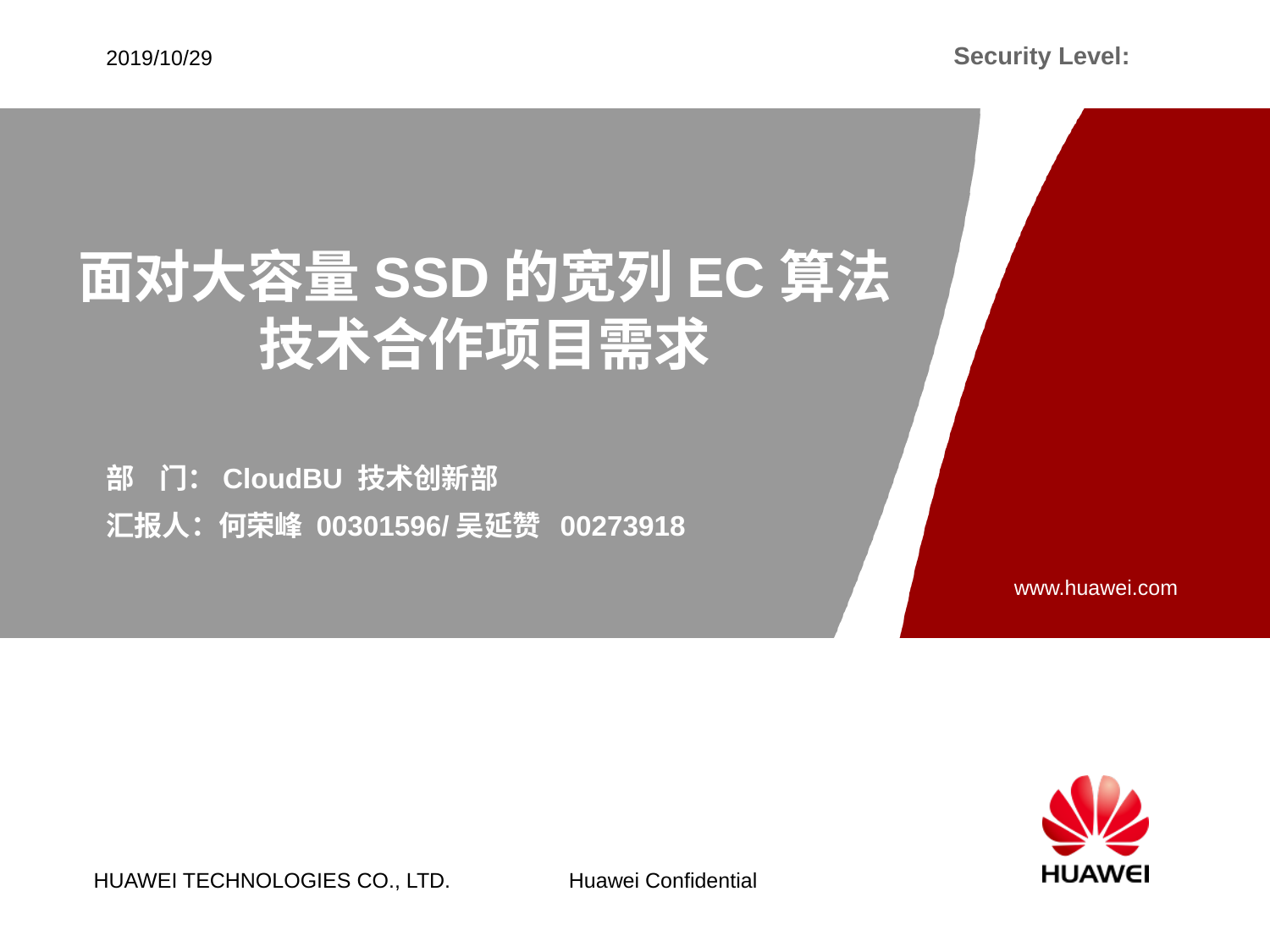

2019/10/29
# 面对大容量SSD的宽列EC算法 技术合作项目需求
部    门：CloudBU 技术创新部
汇报人：何荣峰 00301596/吴延赞  00273918